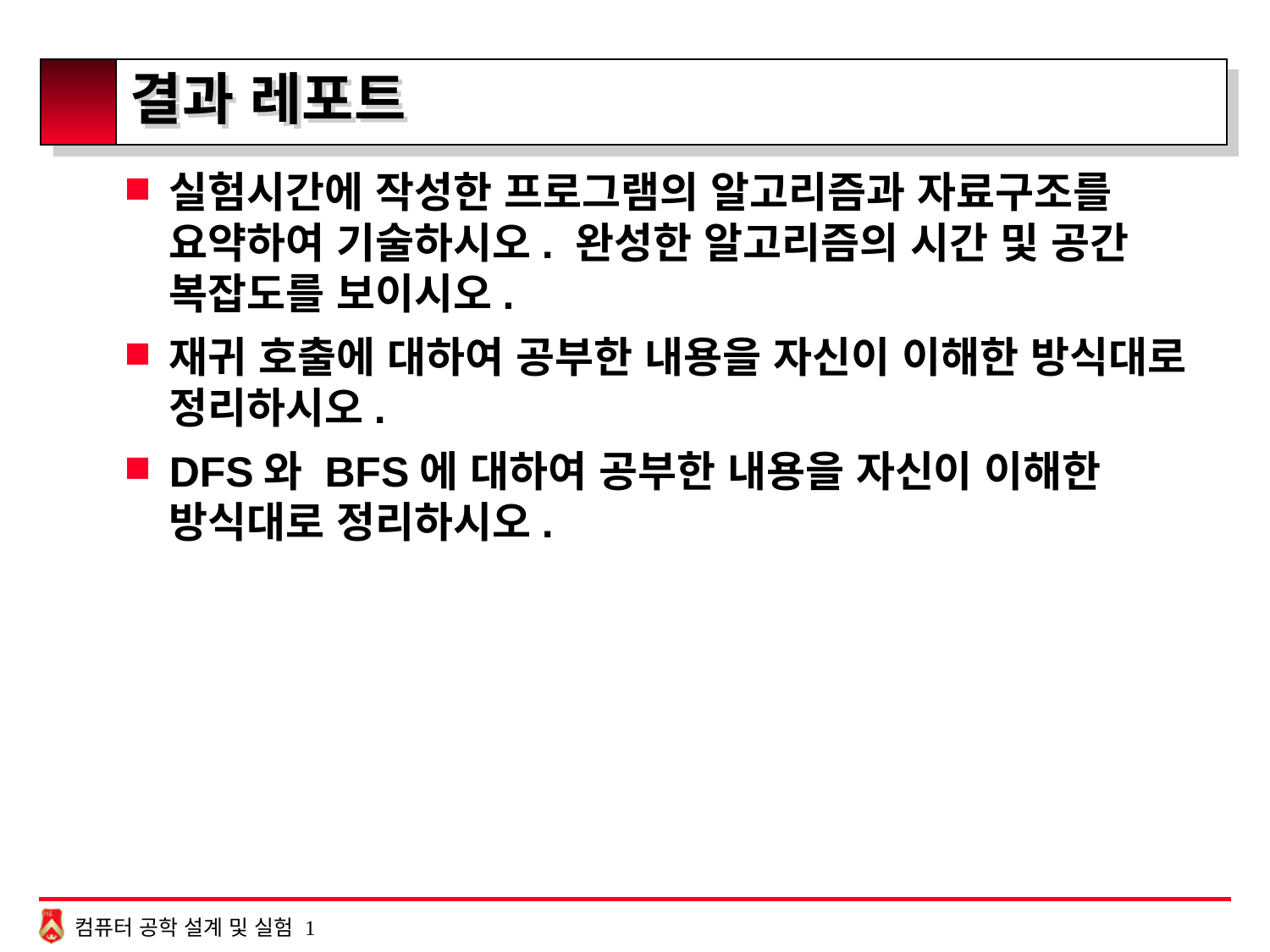

# 결과 레포트
실험시간에 작성한 프로그램의 알고리즘과 자료구조를 요약하여 기술하시오. 완성한 알고리즘의 시간 및 공간 복잡도를 보이시오.
재귀 호출에 대하여 공부한 내용을 자신이 이해한 방식대로 정리하시오.
DFS와 BFS에 대하여 공부한 내용을 자신이 이해한 방식대로 정리하시오.